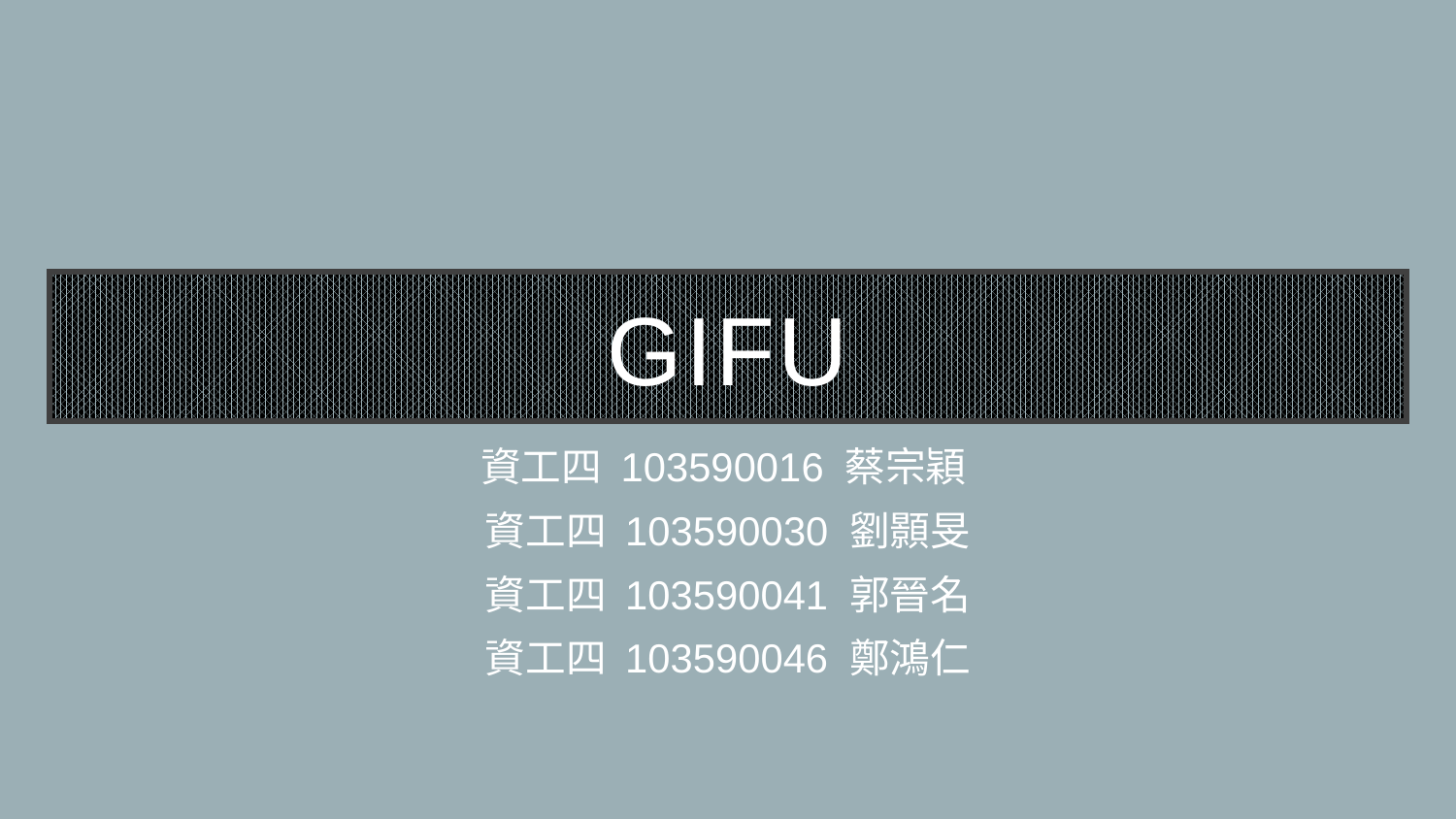

# GIFU
資工四 103590016 蔡宗穎
資工四 103590030 劉顥旻
資工四 103590041 郭晉名
資工四 103590046 鄭鴻仁